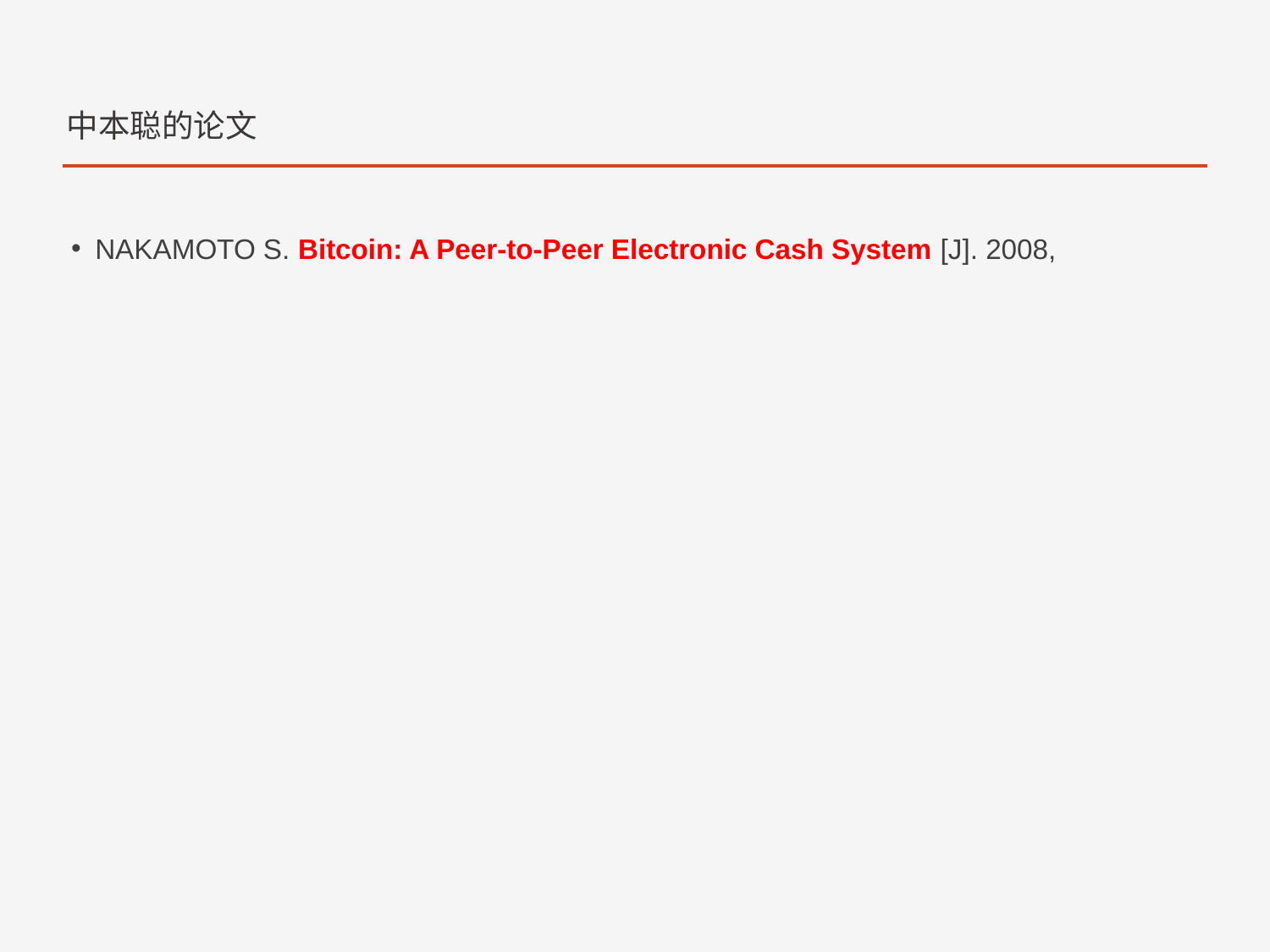

中本聪的论文
NAKAMOTO S. Bitcoin: A Peer-to-Peer Electronic Cash System [J]. 2008,